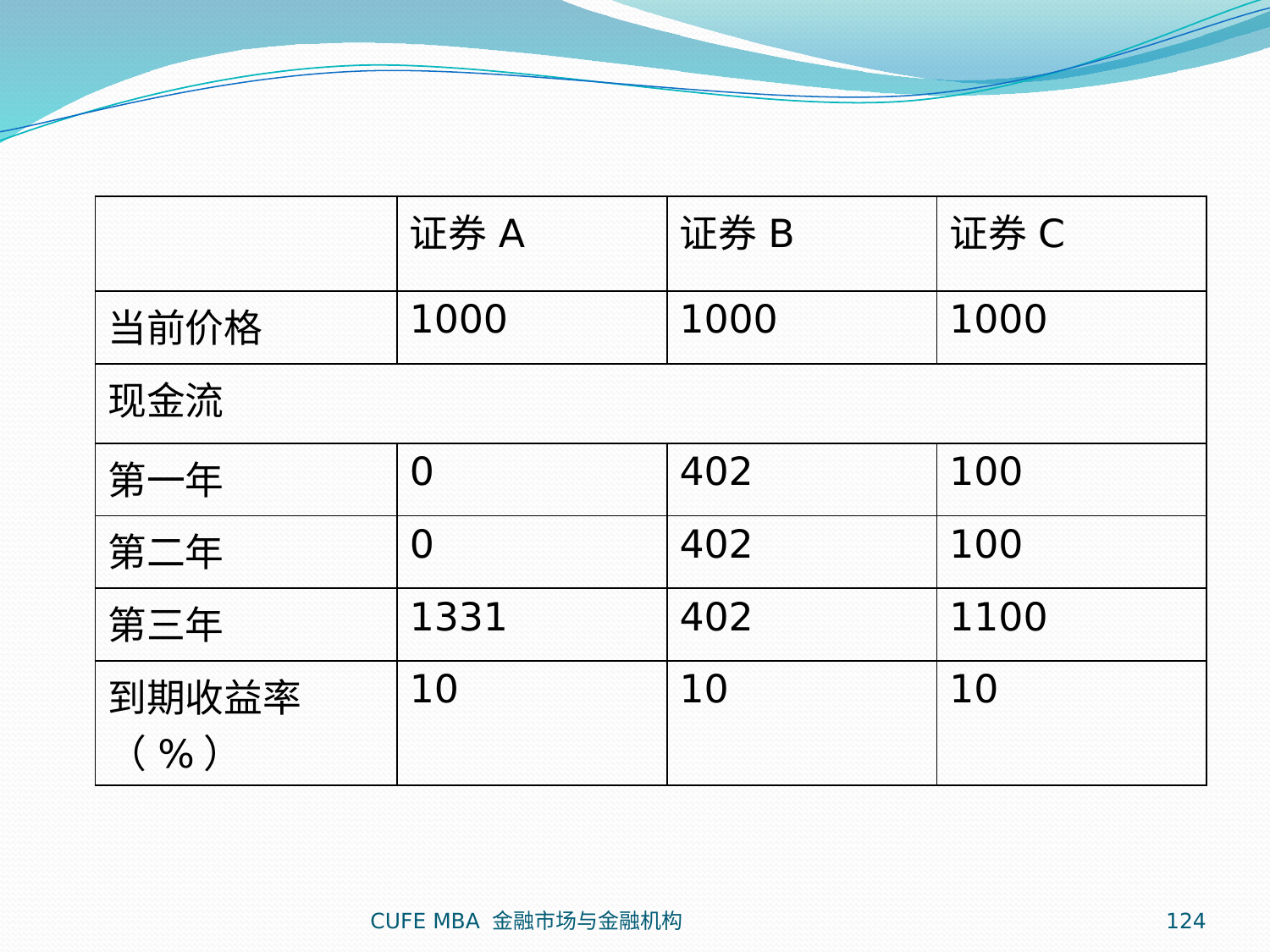

|  | 证券A | 证券B | 证券C |
| --- | --- | --- | --- |
| 当前价格 | 1000 | 1000 | 1000 |
| 现金流 |  |  |  |
| 第一年 | 0 | 402 | 100 |
| 第二年 | 0 | 402 | 100 |
| 第三年 | 1331 | 402 | 1100 |
| 到期收益率（%） | 10 | 10 | 10 |
CUFE MBA 金融市场与金融机构
124